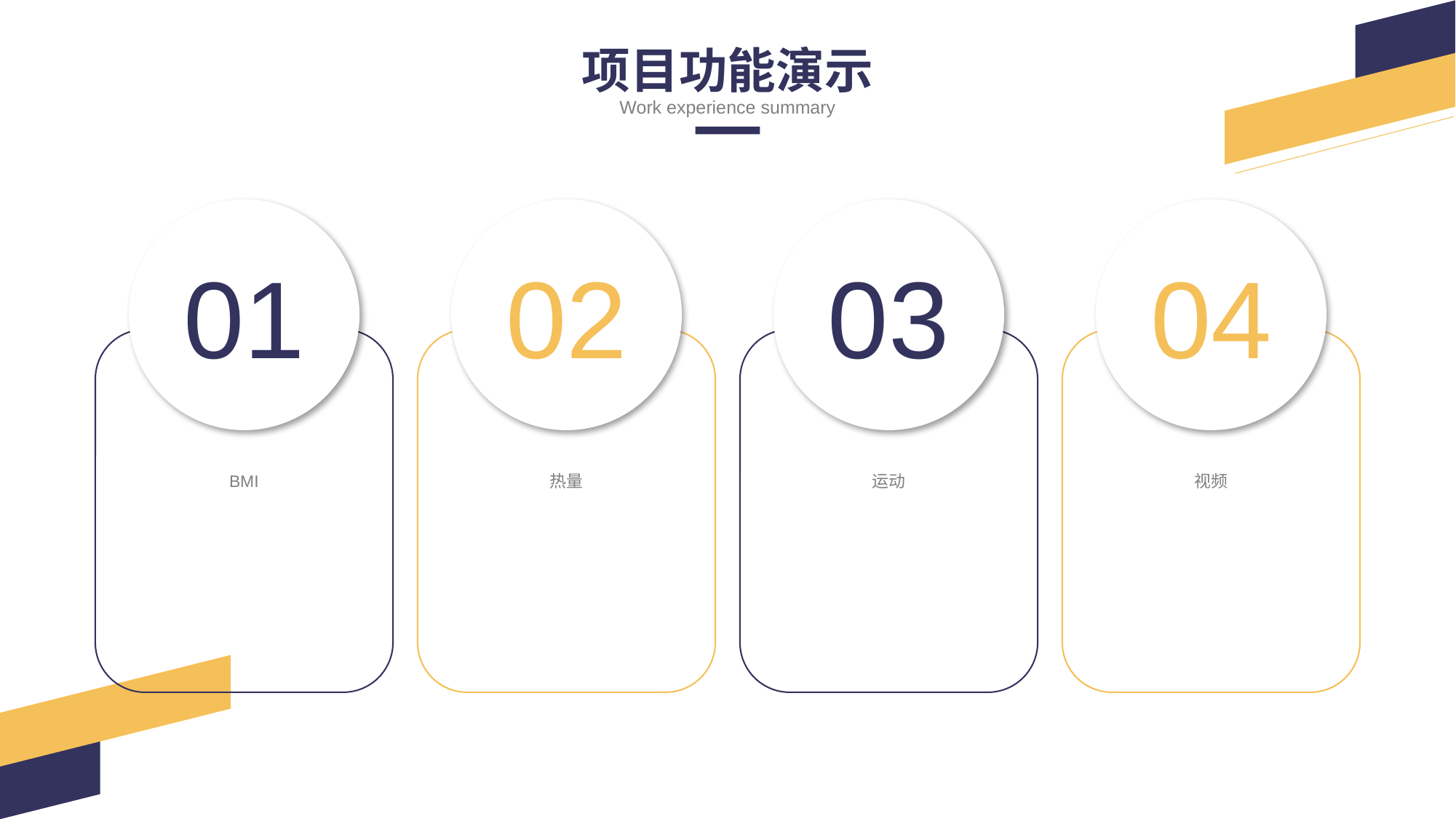

项目功能演示

Work experience summary

01
02
03
04

BMI
热量
运动
视频